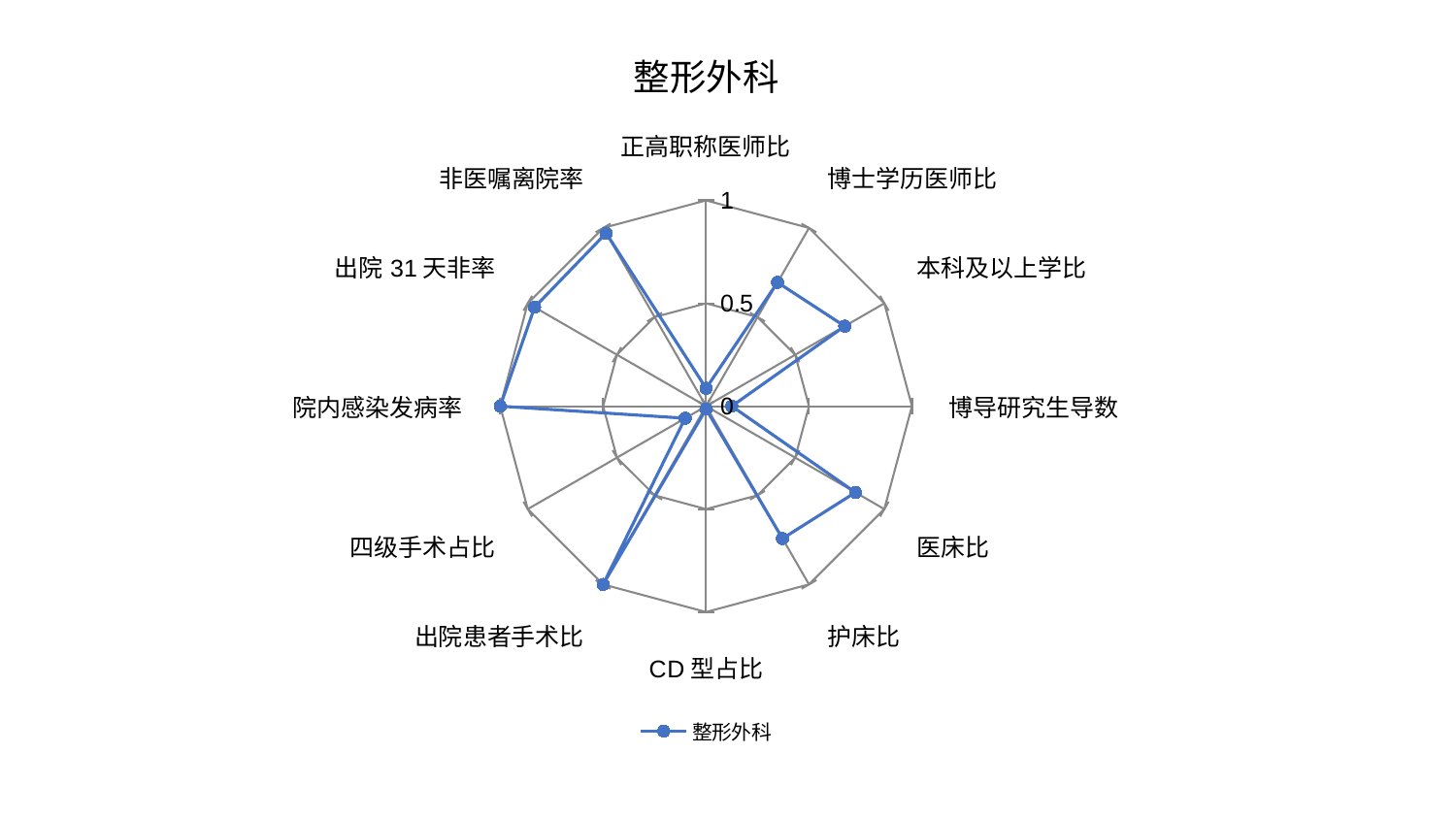

### Chart: 整形外科

| Category | 整形外科 |
|---|---|
| 正高职称医师比 | 0.0871369294605809 |
| 博士学历医师比 | 0.694444444444444 |
| 本科及以上学比 | 0.777777777777778 |
| 博导研究生导数 | 0.125 |
| 医床比 | 0.837984496124031 |
| 护床比 | 0.742824029360634 |
| CD型占比 | 0.0146011396011396 |
| 出院患者手术比 | 1.0 |
| 四级手术占比 | 0.11739724348085 |
| 院内感染发病率 | 1.0 |
| 出院31天非率 | 0.96175642033543 |
| 非医嘱离院率 | 0.970927272727273 |
36